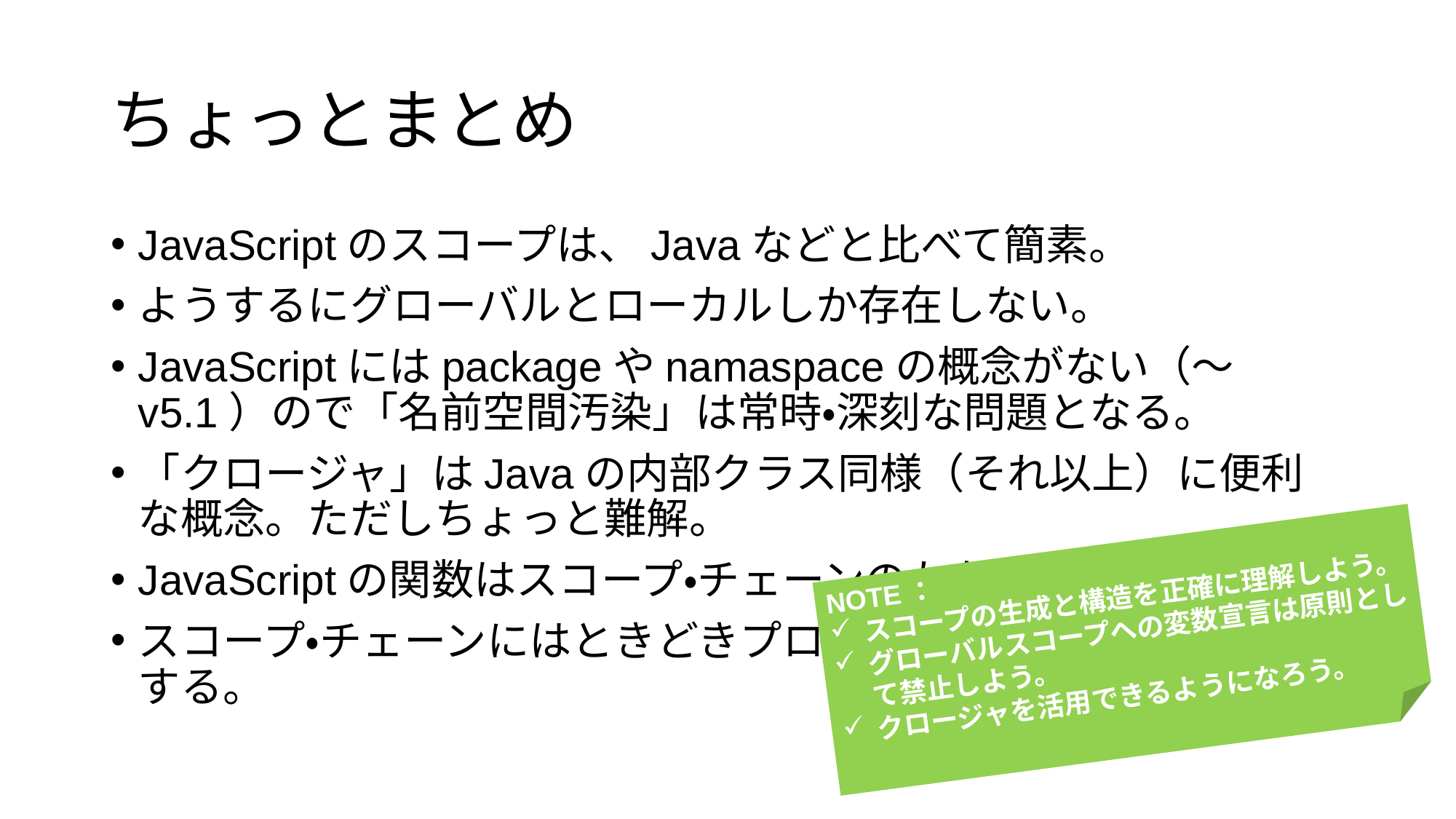

# ちょっとまとめ
JavaScriptのスコープは、Javaなどと比べて簡素。
ようするにグローバルとローカルしか存在しない。
JavaScriptにはpackageやnamaspaceの概念がない（〜v5.1）ので「名前空間汚染」は常時・深刻な問題となる。
「クロージャ」はJavaの内部クラス同様（それ以上）に便利な概念。ただしちょっと難解。
JavaScriptの関数はスコープ・チェーンのかなめとなる。
スコープ・チェーンにはときどきプロトタイプ・チェーンが関与する。

NOTE：
スコープの生成と構造を正確に理解しよう。
グローバルスコープへの変数宣言は原則として禁止しよう。
クロージャを活用できるようになろう。